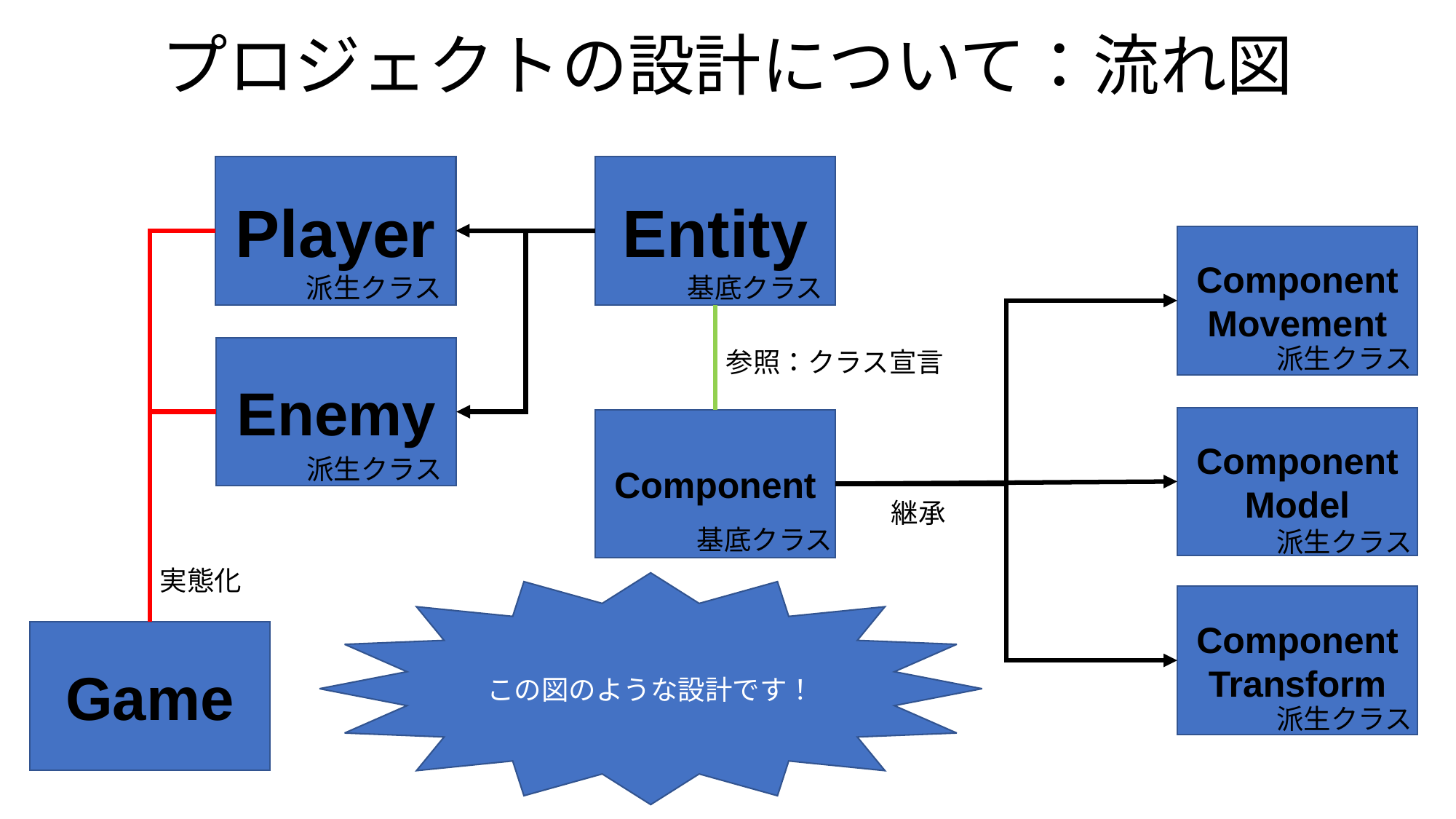

プロジェクトの設計について：流れ図
Player
Entity
Component
Movement
派生クラス
基底クラス
派生クラス
Enemy
参照：クラス宣言
ComponentModel
Component
派生クラス
継承
基底クラス
派生クラス
実態化
この図のような設計です！
Component
Transform
Game
派生クラス